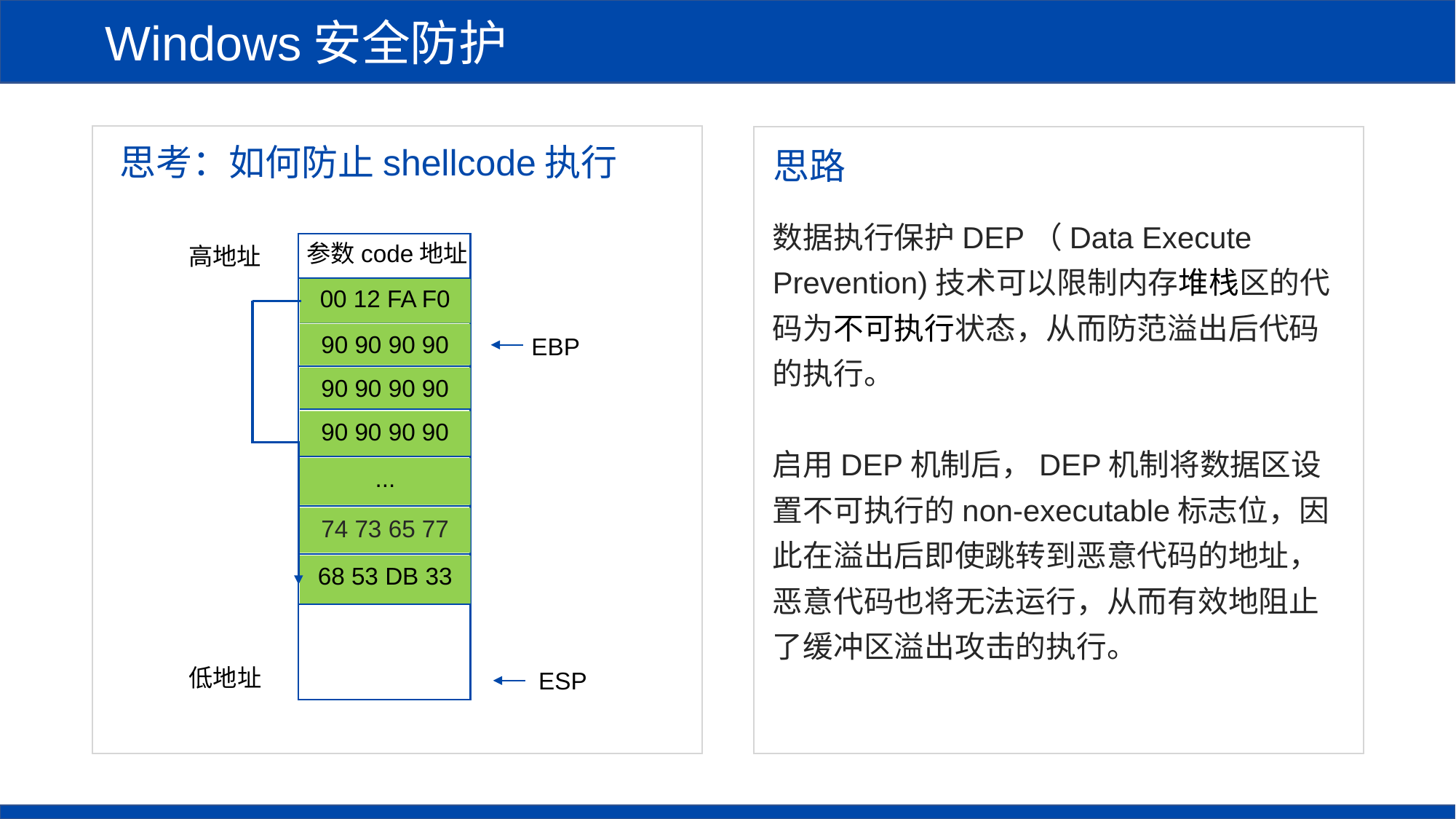

Windows安全防护

思考：如何防止shellcode执行
思路
数据执行保护DEP（Data Execute Prevention)技术可以限制内存堆栈区的代码为不可执行状态，从而防范溢出后代码的执行。

启用DEP机制后，DEP机制将数据区设置不可执行的non-executable标志位，因此在溢出后即使跳转到恶意代码的地址，恶意代码也将无法运行，从而有效地阻止了缓冲区溢出攻击的执行。
参数code地址

高地址
00 12 FA F0
90 90 90 90
EBP
90 90 90 90
90 90 90 90
...
74 73 65 77
68 53 DB 33
低地址
ESP